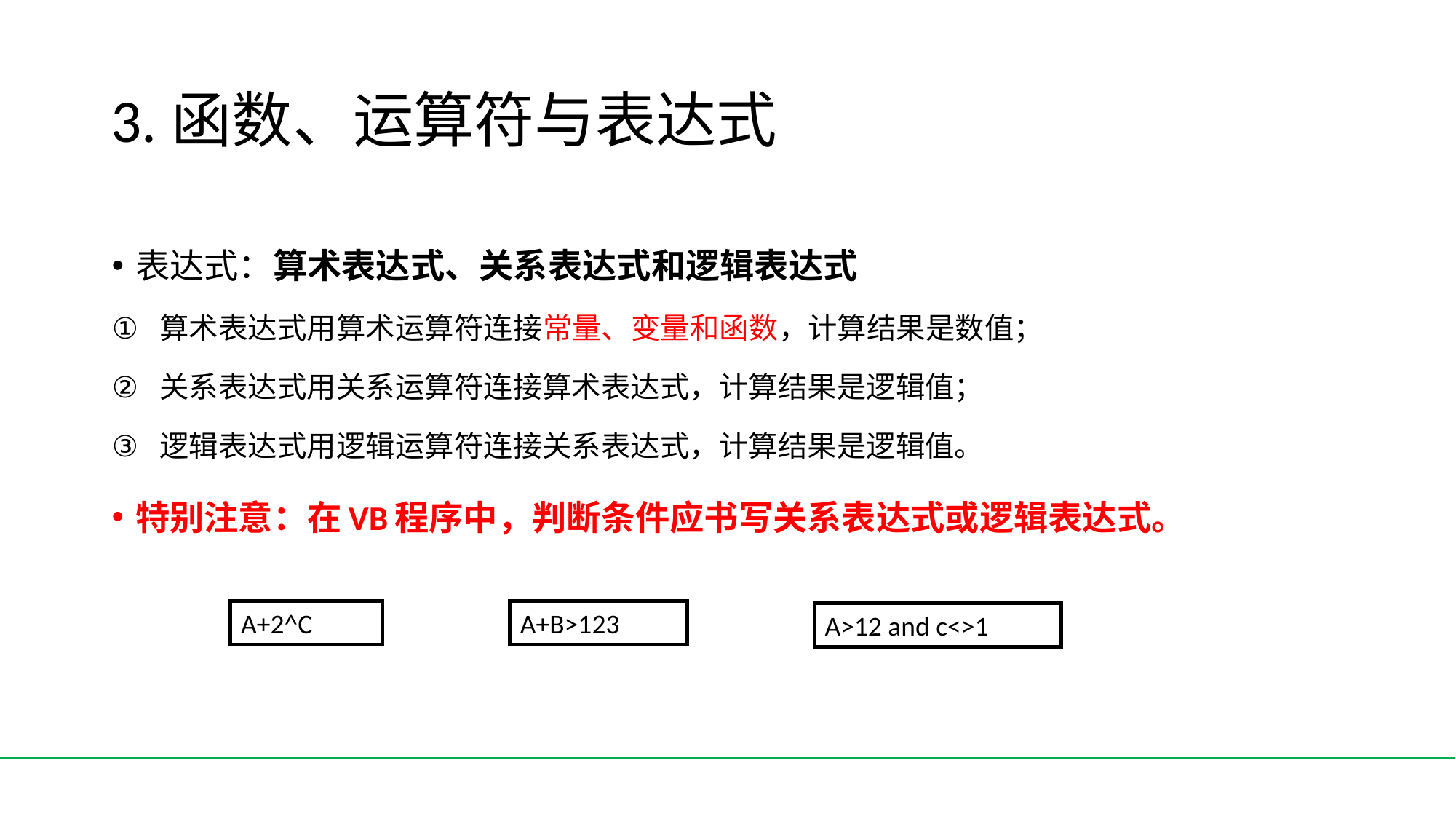

# 3.函数、运算符与表达式
表达式：算术表达式、关系表达式和逻辑表达式
算术表达式用算术运算符连接常量、变量和函数，计算结果是数值；
关系表达式用关系运算符连接算术表达式，计算结果是逻辑值；
逻辑表达式用逻辑运算符连接关系表达式，计算结果是逻辑值。
特别注意：在VB程序中，判断条件应书写关系表达式或逻辑表达式。
A+2^C
A+B>123
A>12 and c<>1